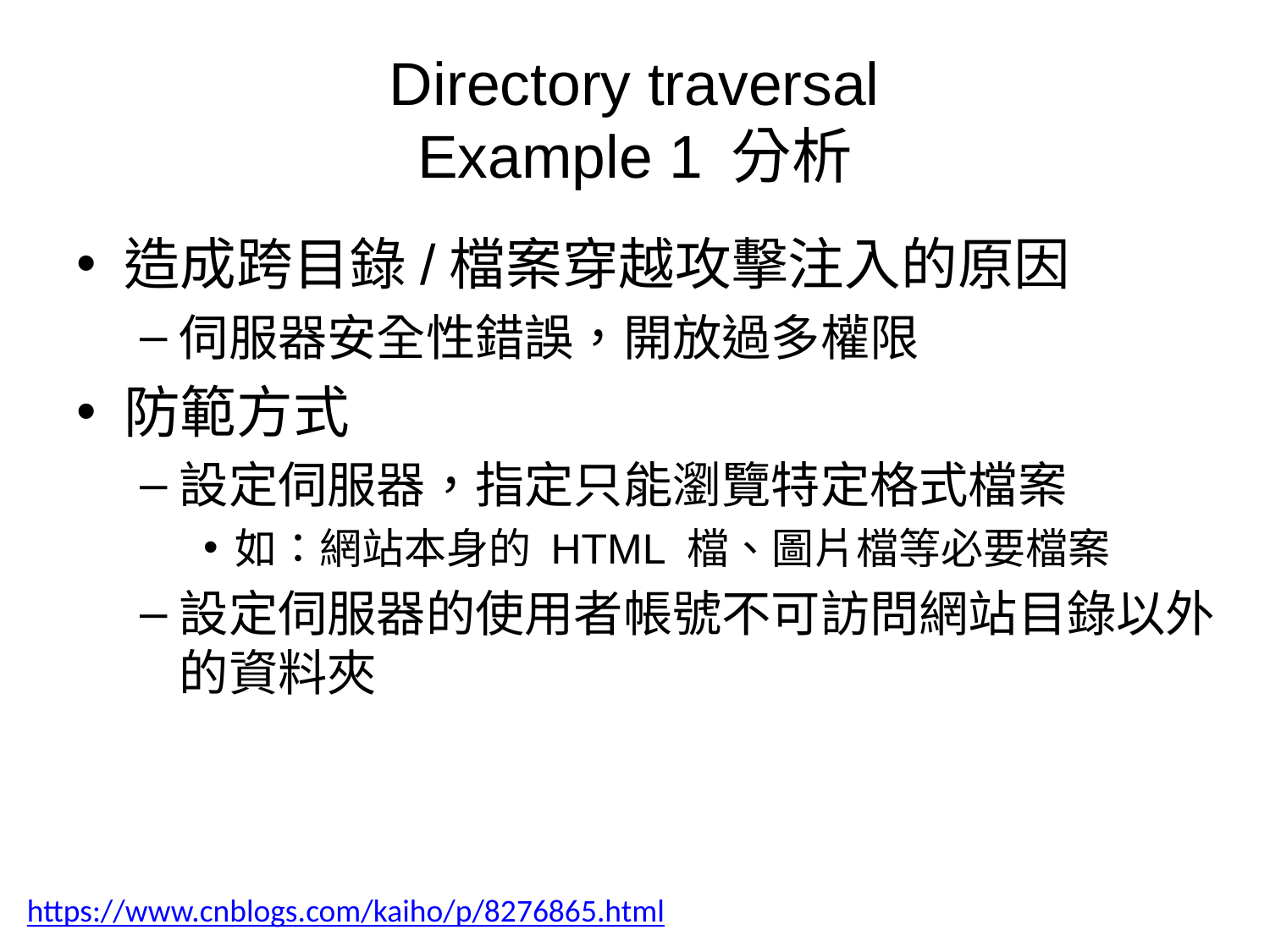

# Directory traversal Example 1 分析
造成跨目錄/檔案穿越攻擊注入的原因
伺服器安全性錯誤，開放過多權限
防範方式
設定伺服器，指定只能瀏覽特定格式檔案
如：網站本身的 HTML 檔、圖片檔等必要檔案
設定伺服器的使用者帳號不可訪問網站目錄以外的資料夾
https://www.cnblogs.com/kaiho/p/8276865.html